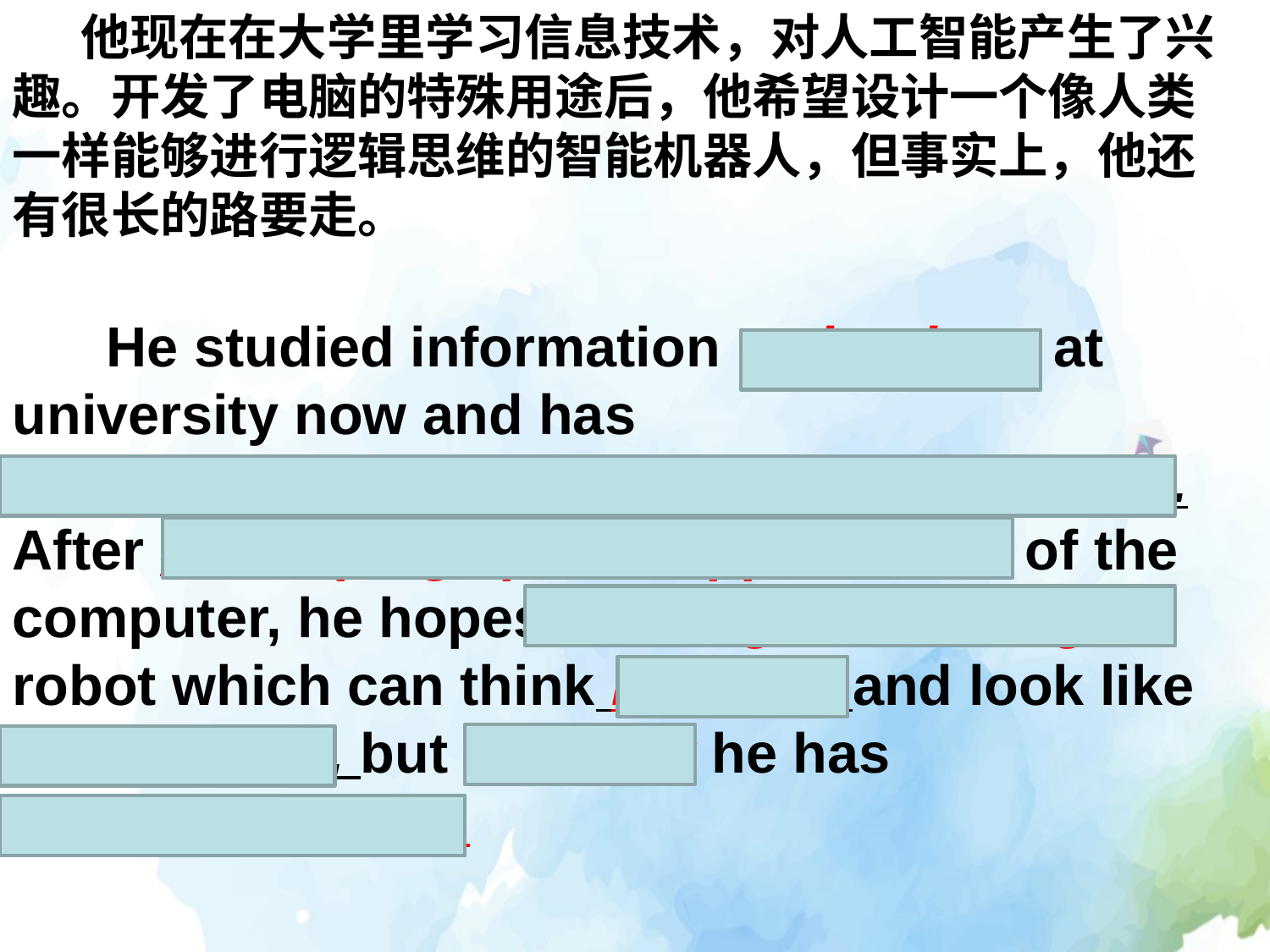

他现在在大学里学习信息技术，对人工智能产生了兴趣。开发了电脑的特殊用途后，他希望设计一个像人类一样能够进行逻辑思维的智能机器人，但事实上，他还有很长的路要走。

      He studied information technology at university now and has
developed an interest in artificial intelligent. After developing special applications of the computer, he hopes to design an intelligent robot which can think logically and look like human race, but in reality he has
a long way to go.